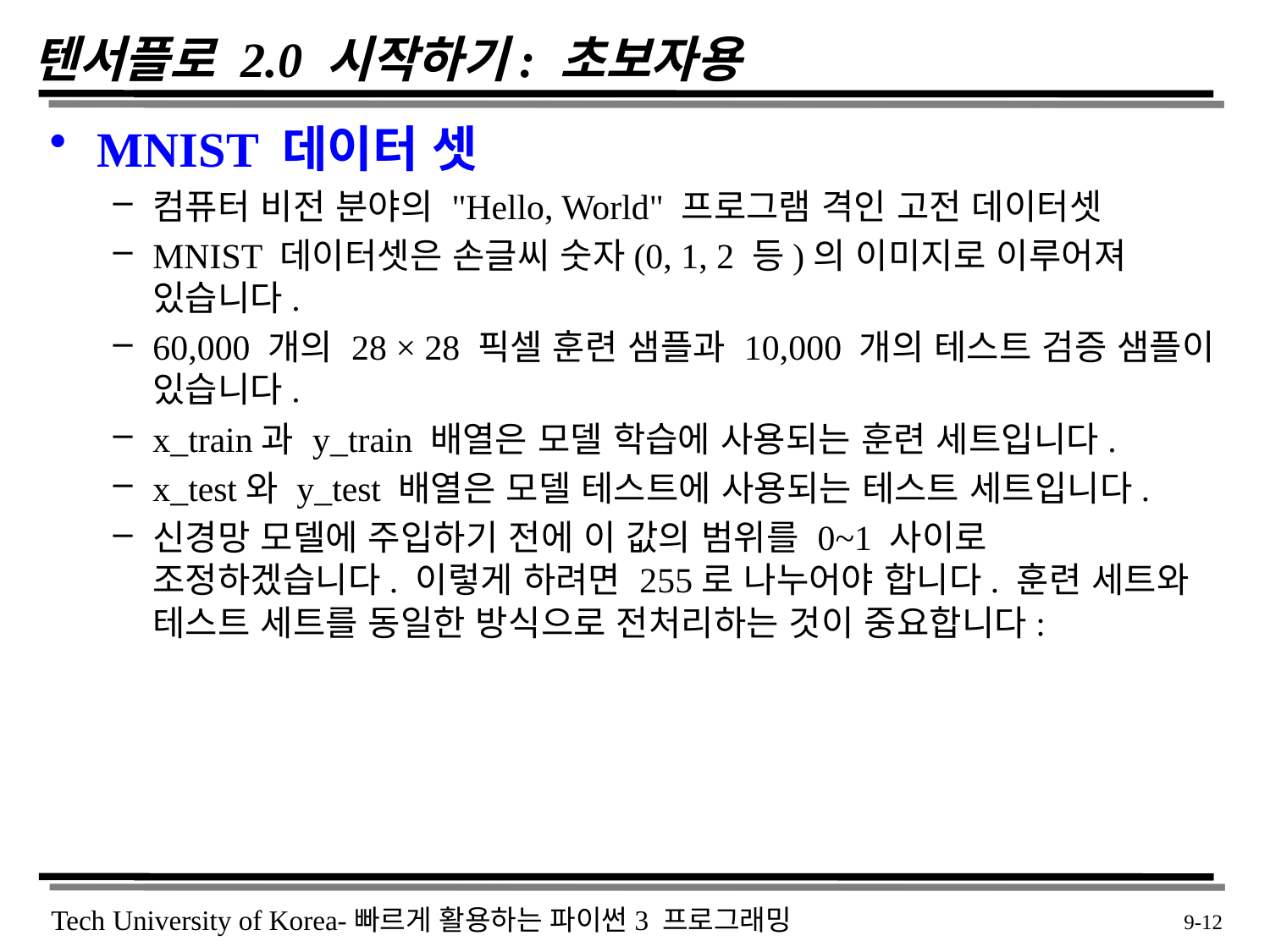

# 텐서플로 2.0 시작하기: 초보자용
MNIST 데이터 셋
컴퓨터 비전 분야의 "Hello, World" 프로그램 격인 고전 데이터셋
MNIST 데이터셋은 손글씨 숫자(0, 1, 2 등)의 이미지로 이루어져 있습니다.
60,000 개의 28 × 28 픽셀 훈련 샘플과 10,000 개의 테스트 검증 샘플이 있습니다.
x_train과 y_train 배열은 모델 학습에 사용되는 훈련 세트입니다.
x_test와 y_test 배열은 모델 테스트에 사용되는 테스트 세트입니다.
신경망 모델에 주입하기 전에 이 값의 범위를 0~1 사이로 조정하겠습니다. 이렇게 하려면 255로 나누어야 합니다. 훈련 세트와 테스트 세트를 동일한 방식으로 전처리하는 것이 중요합니다:

 9-12